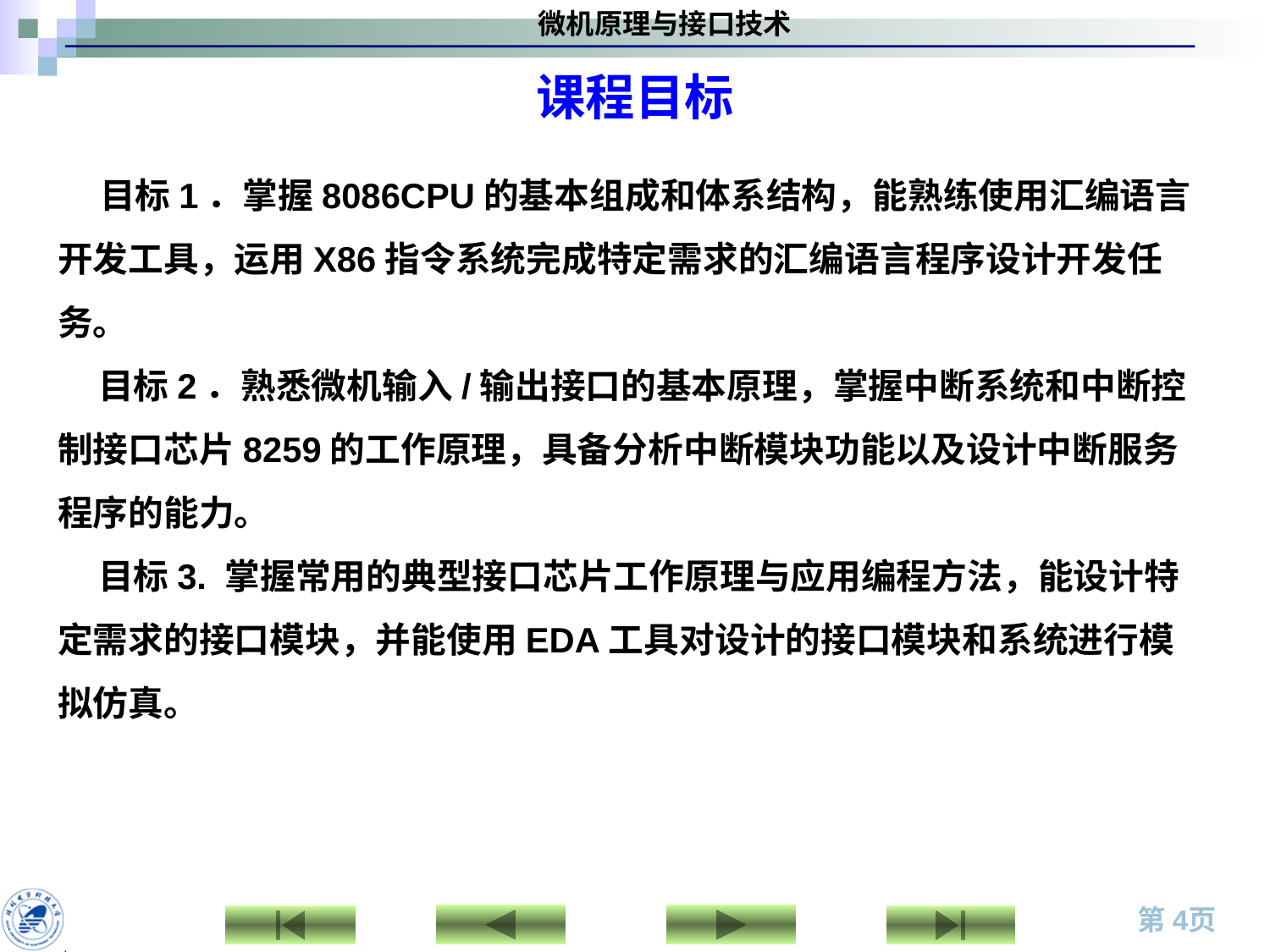

# 课程目标
     目标1．掌握8086CPU的基本组成和体系结构，能熟练使用汇编语言开发工具，运用X86指令系统完成特定需求的汇编语言程序设计开发任务。
    目标2．熟悉微机输入/输出接口的基本原理，掌握中断系统和中断控制接口芯片8259的工作原理，具备分析中断模块功能以及设计中断服务程序的能力。
    目标3. 掌握常用的典型接口芯片工作原理与应用编程方法，能设计特定需求的接口模块，并能使用EDA工具对设计的接口模块和系统进行模拟仿真。